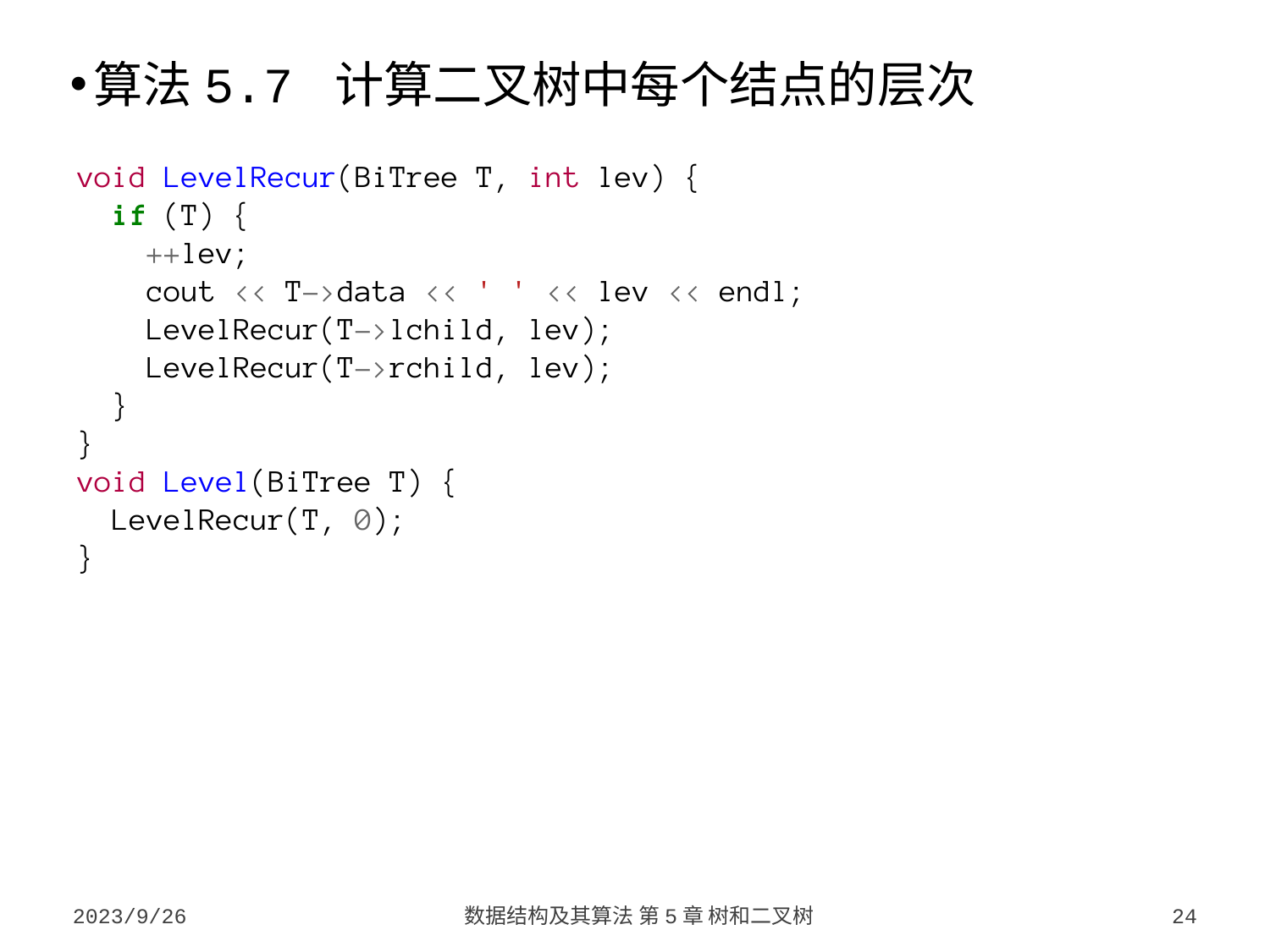

算法5.7 计算二叉树中每个结点的层次
void LevelRecur(BiTree T, int lev) {
  if (T) {
    ++lev;
    cout << T->data << ' ' << lev << endl;
    LevelRecur(T->lchild, lev);
    LevelRecur(T->rchild, lev);
  }
}
void Level(BiTree T) {
  LevelRecur(T, 0);
}
2023/9/26
数据结构及其算法 第5章 树和二叉树
24